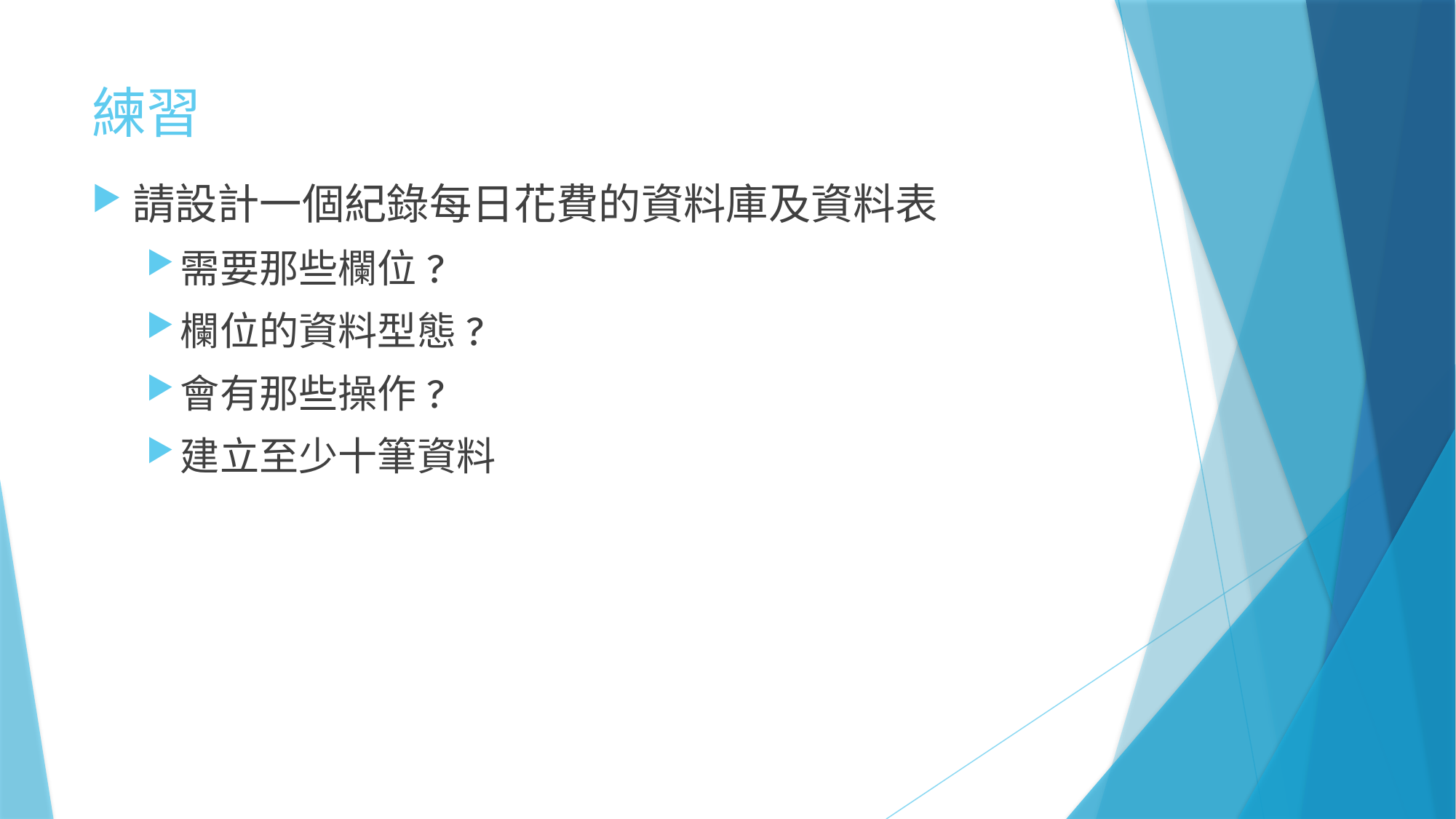

# 練習
請設計一個紀錄每日花費的資料庫及資料表
需要那些欄位?
欄位的資料型態?
會有那些操作?
建立至少十筆資料